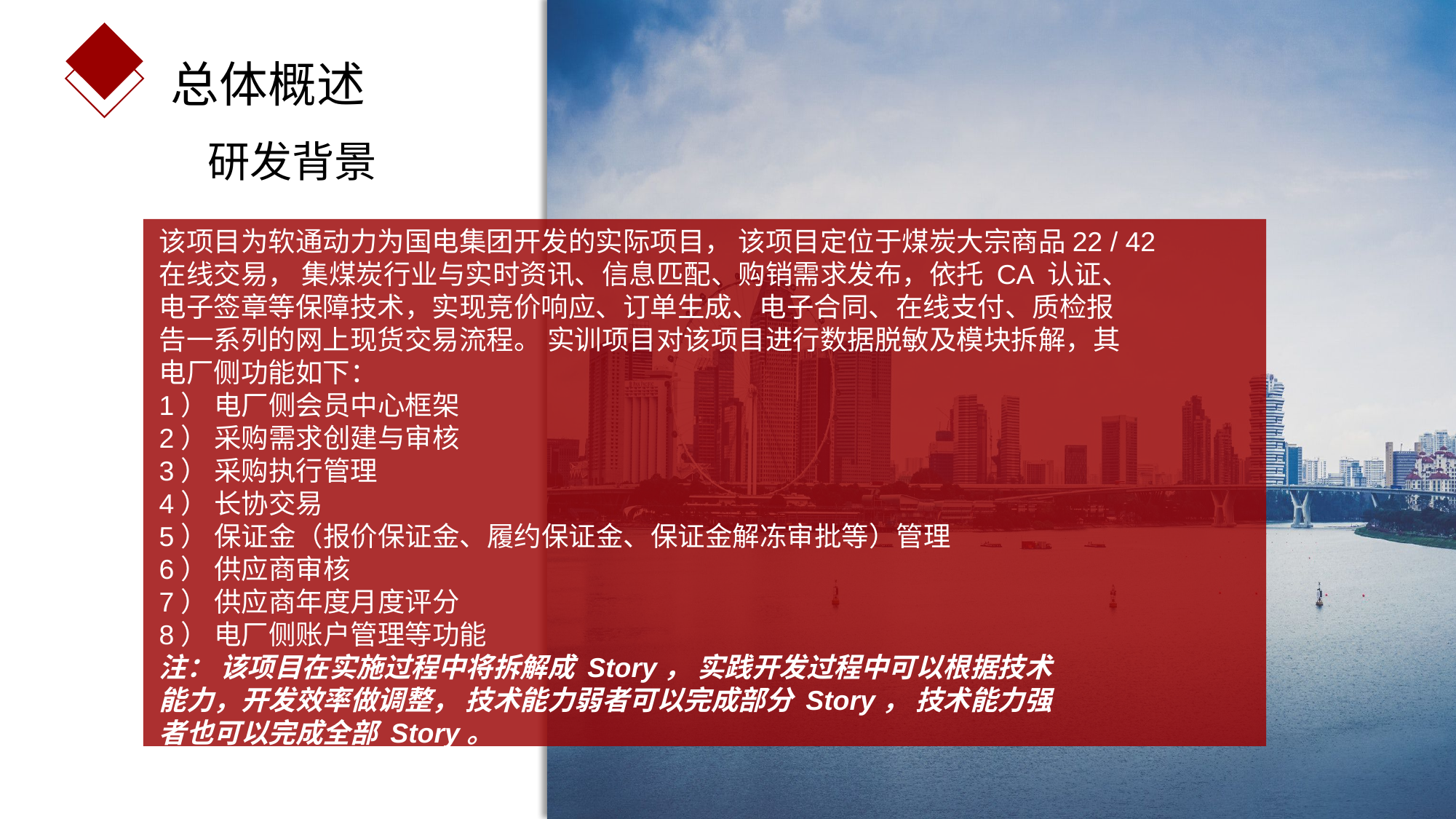

总体概述
 研发背景

该项目为软通动力为国电集团开发的实际项目， 该项目定位于煤炭大宗商品22 / 42
在线交易， 集煤炭行业与实时资讯、信息匹配、购销需求发布，依托 CA 认证、
电子签章等保障技术，实现竞价响应、订单生成、电子合同、在线支付、质检报
告一系列的网上现货交易流程。 实训项目对该项目进行数据脱敏及模块拆解，其
电厂侧功能如下：
1） 电厂侧会员中心框架
2） 采购需求创建与审核
3） 采购执行管理
4） 长协交易
5） 保证金（报价保证金、履约保证金、保证金解冻审批等）管理
6） 供应商审核
7） 供应商年度月度评分
8） 电厂侧账户管理等功能
注： 该项目在实施过程中将拆解成 Story， 实践开发过程中可以根据技术
能力，开发效率做调整， 技术能力弱者可以完成部分 Story， 技术能力强
者也可以完成全部 Story。